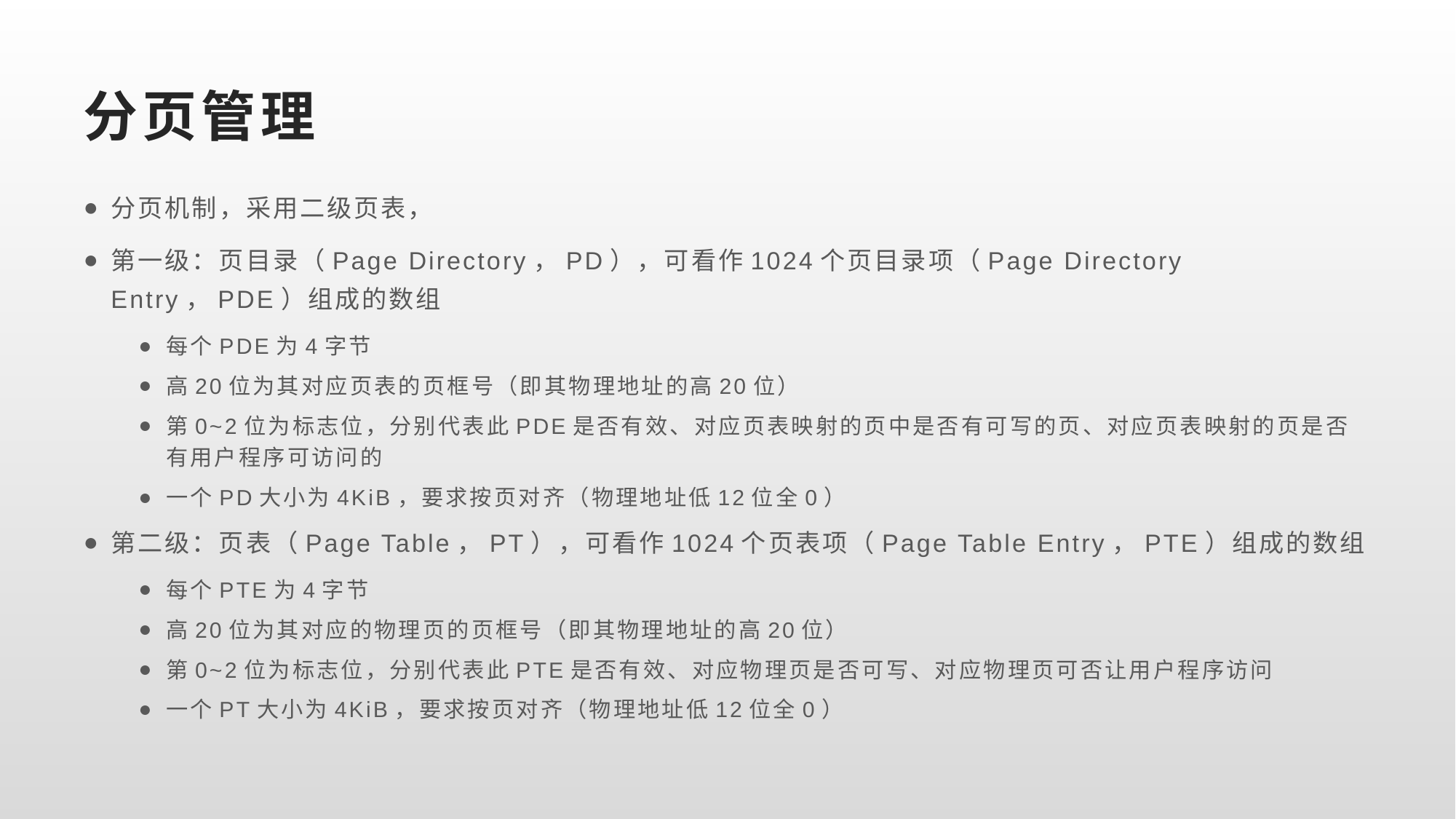

# 分页管理
分页机制，采用二级页表，
第一级：页目录（Page Directory，PD），可看作1024个页目录项（Page Directory Entry，PDE）组成的数组
每个PDE为4字节
高20位为其对应页表的页框号（即其物理地址的高20位）
第0~2位为标志位，分别代表此PDE是否有效、对应页表映射的页中是否有可写的页、对应页表映射的页是否有用户程序可访问的
一个PD大小为4KiB，要求按页对齐（物理地址低12位全0）
第二级：页表（Page Table，PT），可看作1024个页表项（Page Table Entry，PTE）组成的数组
每个PTE为4字节
高20位为其对应的物理页的页框号（即其物理地址的高20位）
第0~2位为标志位，分别代表此PTE是否有效、对应物理页是否可写、对应物理页可否让用户程序访问
一个PT大小为4KiB，要求按页对齐（物理地址低12位全0）